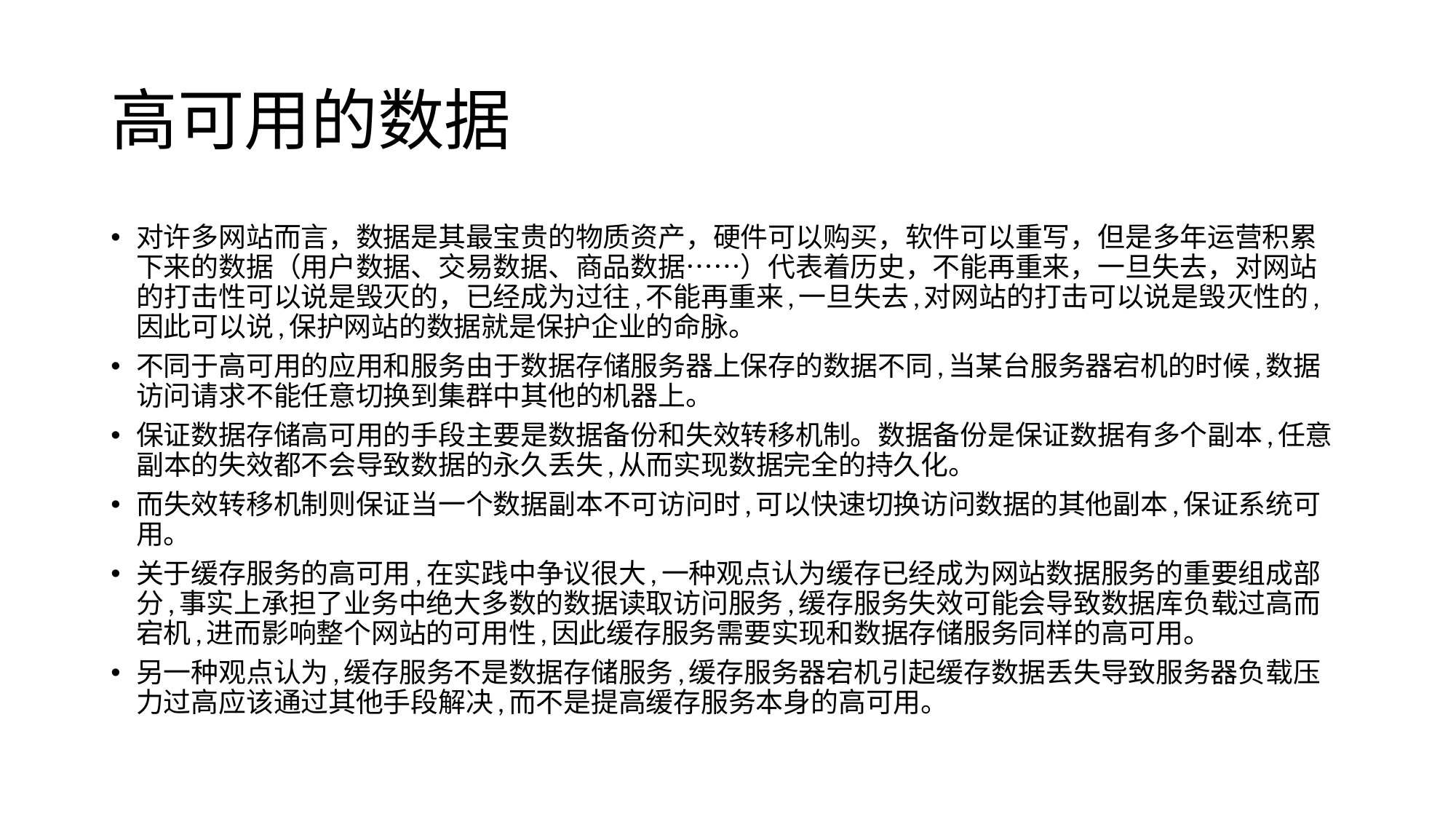

# 高可用的数据
对许多网站而言，数据是其最宝贵的物质资产，硬件可以购买，软件可以重写，但是多年运营积累下来的数据（用户数据、交易数据、商品数据……）代表着历史，不能再重来，一旦失去，对网站的打击性可以说是毁灭的，已经成为过往,不能再重来,一旦失去,对网站的打击可以说是毁灭性的,因此可以说,保护网站的数据就是保护企业的命脉。
不同于高可用的应用和服务由于数据存储服务器上保存的数据不同,当某台服务器宕机的时候,数据访问请求不能任意切换到集群中其他的机器上。
保证数据存储高可用的手段主要是数据备份和失效转移机制。数据备份是保证数据有多个副本,任意副本的失效都不会导致数据的永久丢失,从而实现数据完全的持久化。
而失效转移机制则保证当一个数据副本不可访问时,可以快速切换访问数据的其他副本,保证系统可用。
关于缓存服务的高可用,在实践中争议很大,一种观点认为缓存已经成为网站数据服务的重要组成部分,事实上承担了业务中绝大多数的数据读取访问服务,缓存服务失效可能会导致数据库负载过高而宕机,进而影响整个网站的可用性,因此缓存服务需要实现和数据存储服务同样的高可用。
另一种观点认为,缓存服务不是数据存储服务,缓存服务器宕机引起缓存数据丢失导致服务器负载压力过高应该通过其他手段解决,而不是提高缓存服务本身的高可用。